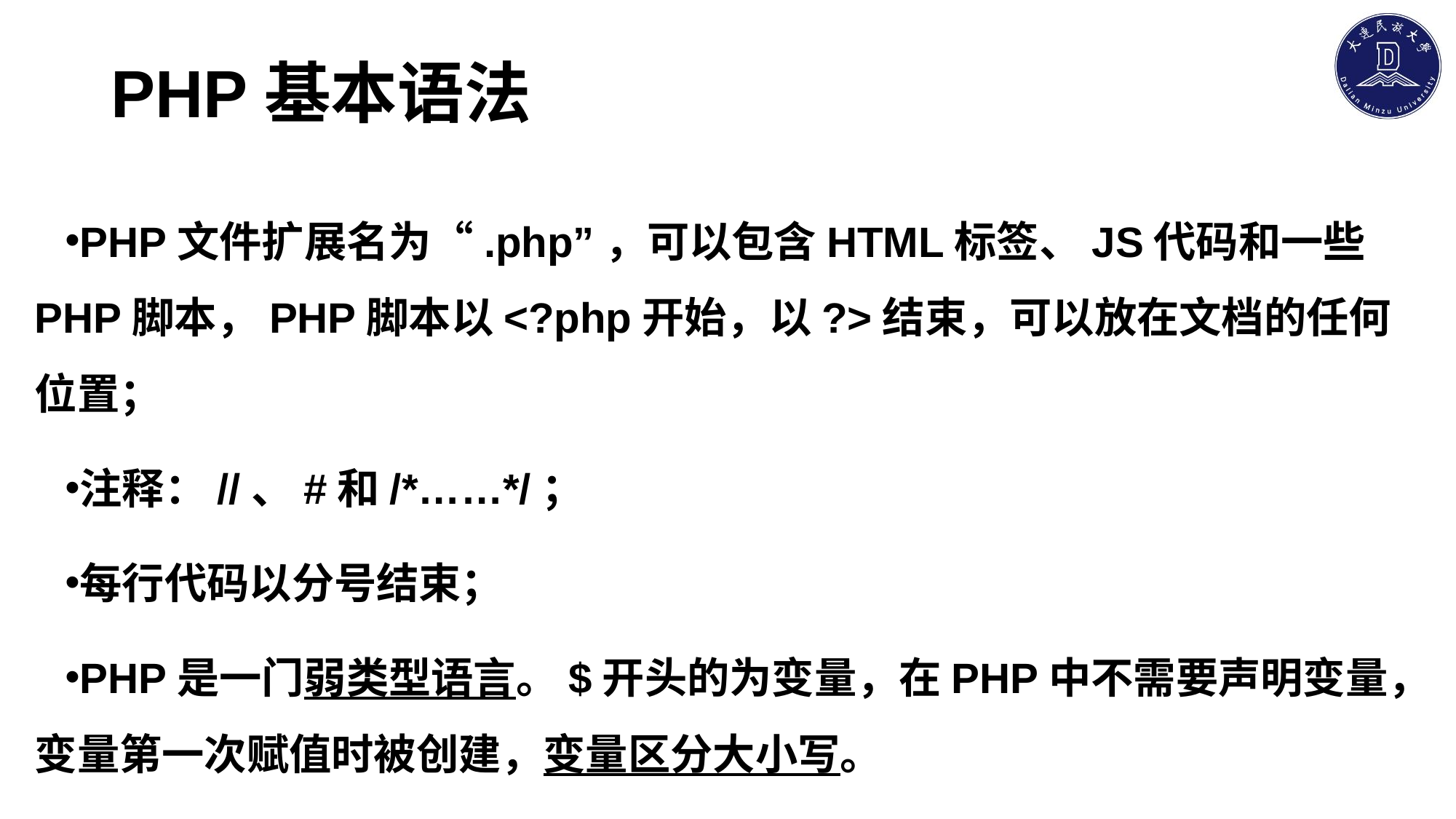

# PHP基本语法
PHP文件扩展名为“.php”，可以包含HTML标签、JS代码和一些PHP脚本，PHP脚本以<?php开始，以?>结束，可以放在文档的任何位置；
注释：//、#和/*……*/；
每行代码以分号结束；
PHP是一门弱类型语言。$开头的为变量，在PHP中不需要声明变量，变量第一次赋值时被创建，变量区分大小写。